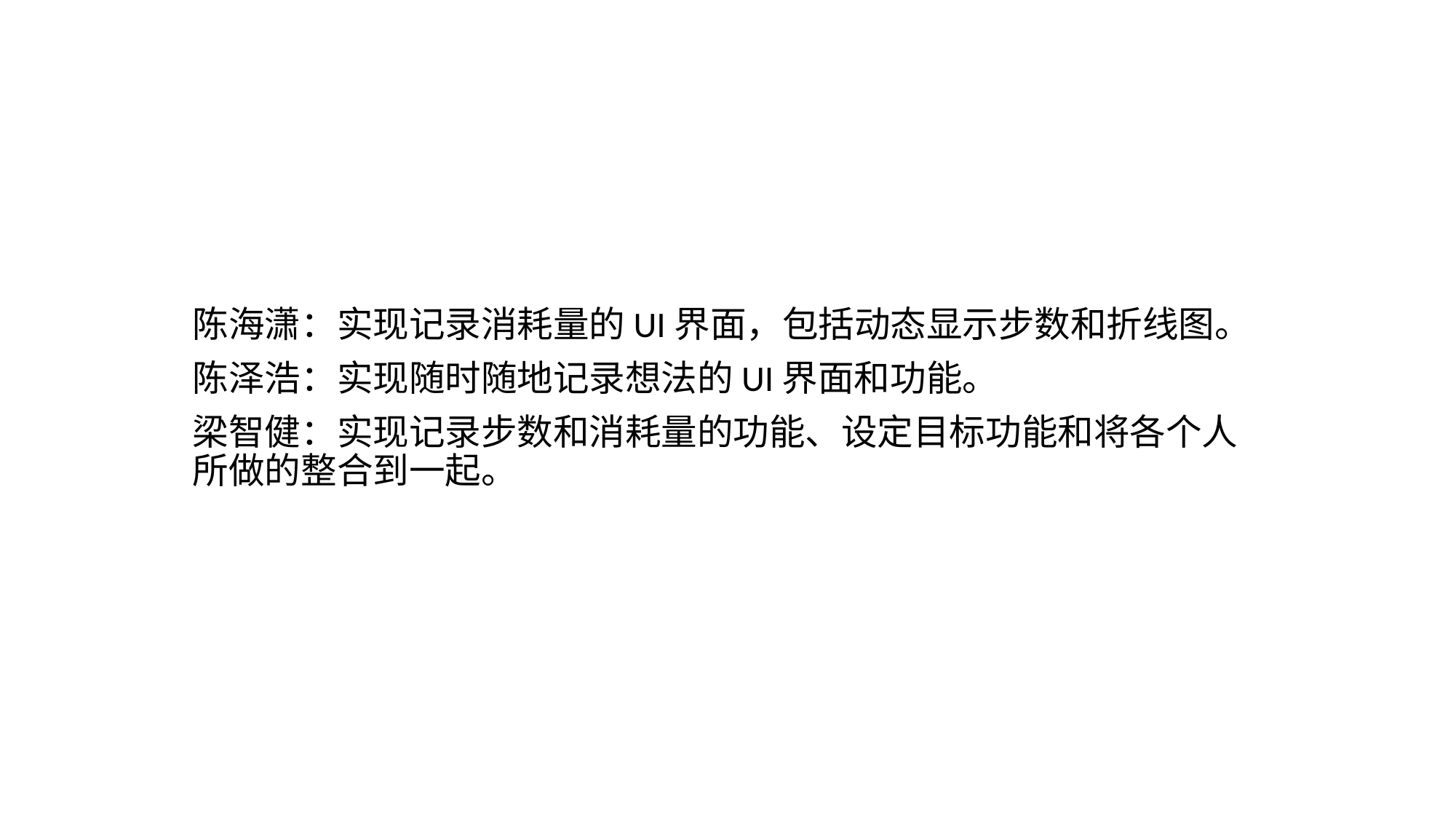

陈海潇：实现记录消耗量的UI界面，包括动态显示步数和折线图。
陈泽浩：实现随时随地记录想法的UI界面和功能。
梁智健：实现记录步数和消耗量的功能、设定目标功能和将各个人所做的整合到一起。